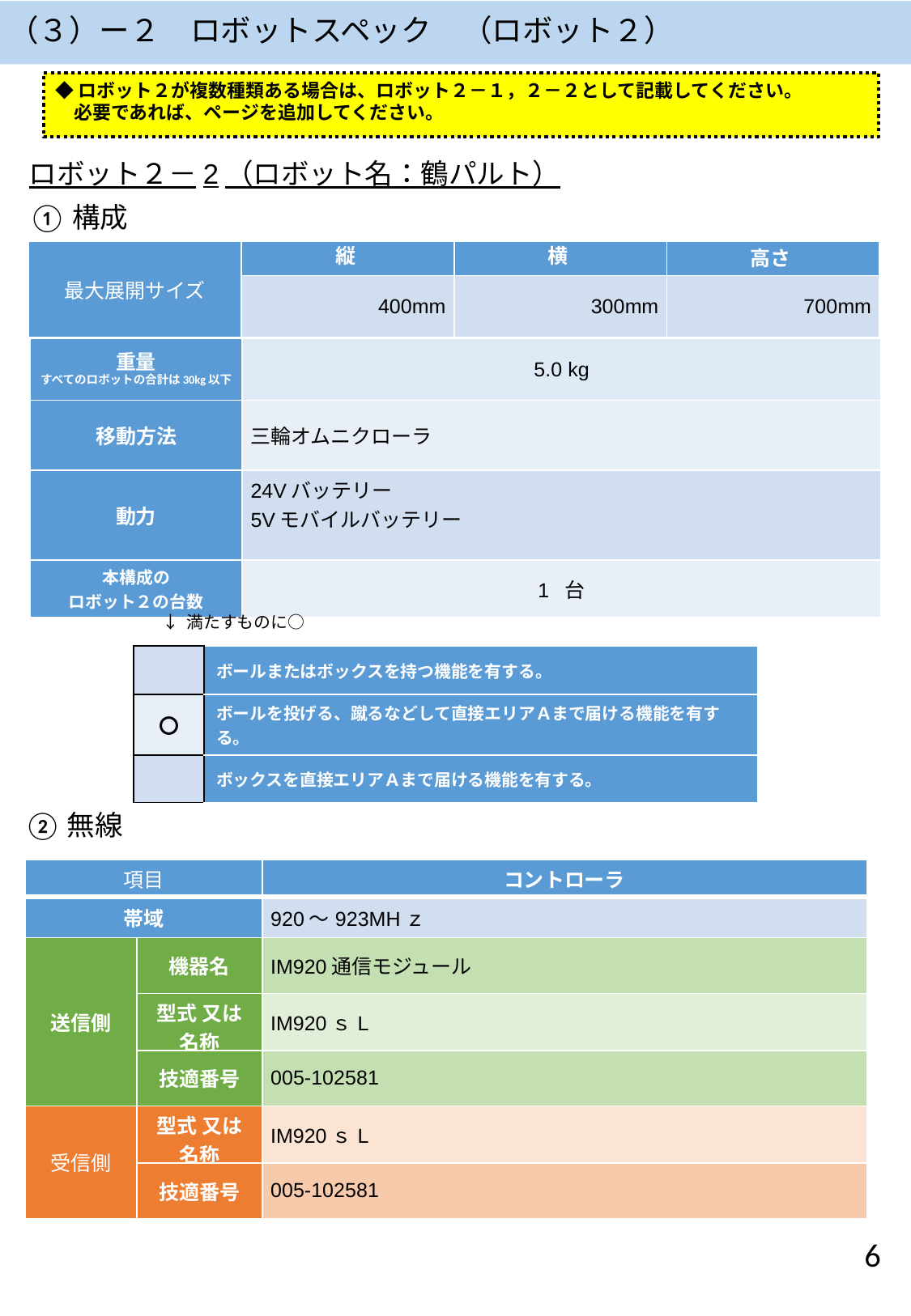

# （３）ー２　ロボットスペック　（ロボット２）
◆ロボット２が複数種類ある場合は、ロボット２－１，２－２として記載してください。
　必要であれば、ページを追加してください。
ロボット２－2（ロボット名：鶴パルト）
①構成
| 最大展開サイズ | 縦 | 横 | 高さ |
| --- | --- | --- | --- |
|  | 400mm | 300mm | 700mm |
| 重量 すべてのロボットの合計は30kg以下 | 5.0 kg |
| --- | --- |
| 移動方法 | 三輪オムニクローラ |
| 動力 | 24Vバッテリー 5Vモバイルバッテリー |
| 本構成の ロボット２の台数 | 1 台 |
↓ 満たすものに○
|  | ボールまたはボックスを持つ機能を有する。 |
| --- | --- |
| 〇 | ボールを投げる、蹴るなどして直接エリアＡまで届ける機能を有する。 |
|  | ボックスを直接エリアＡまで届ける機能を有する。 |
②無線
| 項目 |  | コントローラ |
| --- | --- | --- |
| 帯域 |  | 920～923MHｚ |
| 送信側 | 機器名 | IM920通信モジュール |
|  | 型式 又は 名称 | IM920ｓL |
|  | 技適番号 | 005-102581 |
| 受信側 | 型式 又は 名称 | IM920ｓL |
|  | 技適番号 | 005-102581 |
6